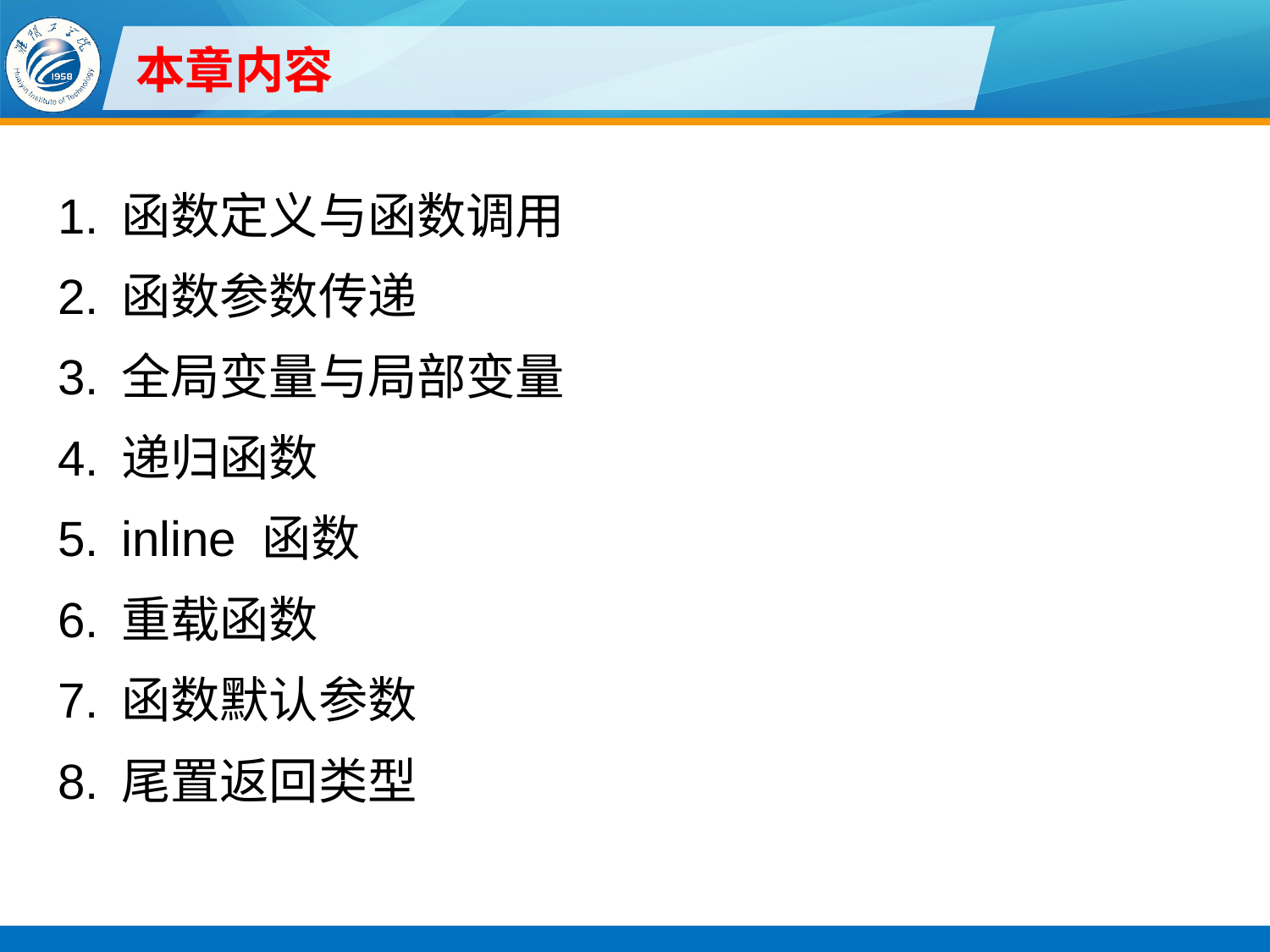

# 本章内容
函数定义与函数调用
函数参数传递
全局变量与局部变量
递归函数
inline 函数
重载函数
函数默认参数
尾置返回类型